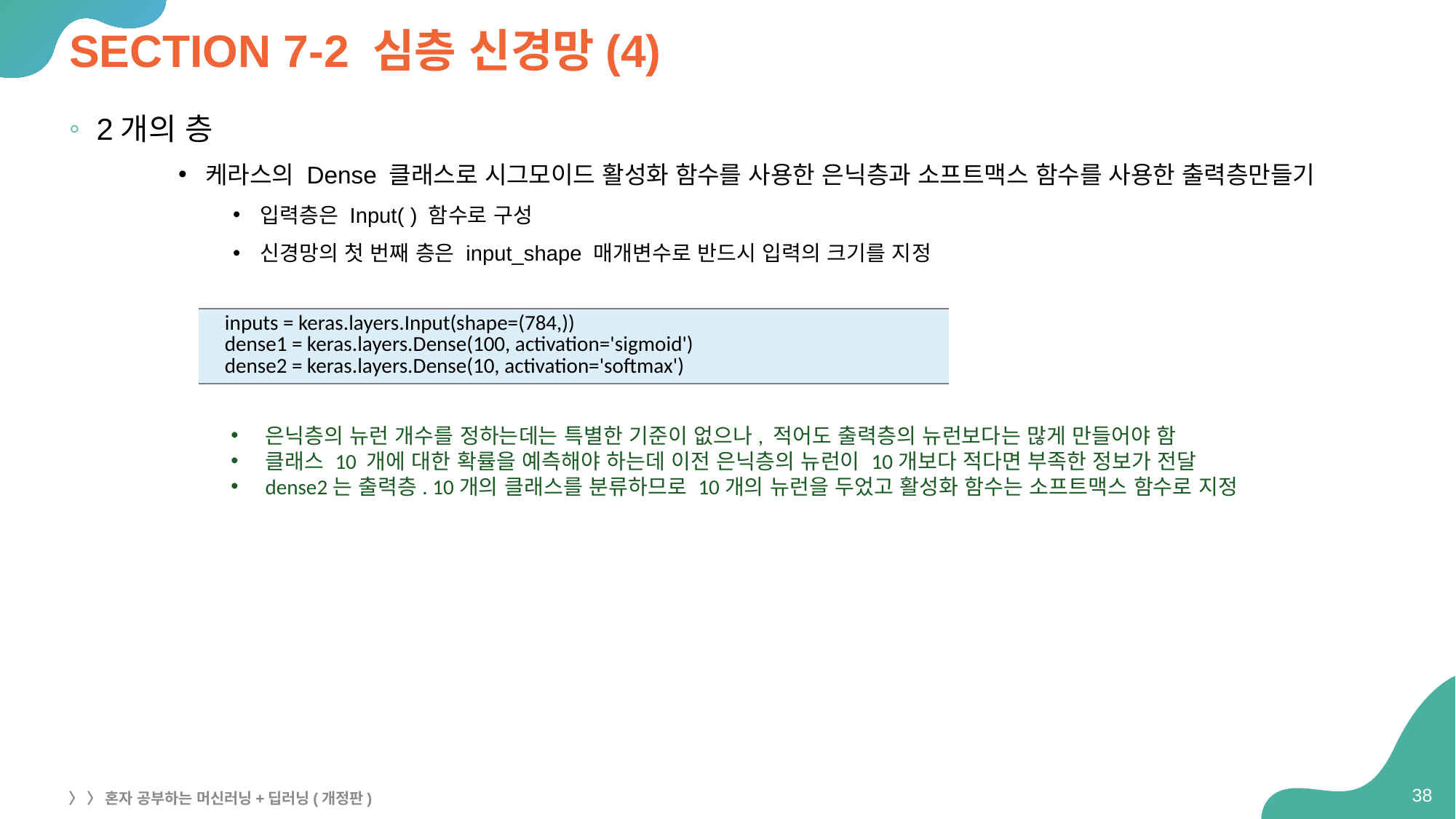

# SECTION 7-2 심층 신경망(4)
2개의 층
케라스의 Dense 클래스로 시그모이드 활성화 함수를 사용한 은닉층과 소프트맥스 함수를 사용한 출력층만들기
입력층은 Input( ) 함수로 구성
신경망의 첫 번째 층은 input_shape 매개변수로 반드시 입력의 크기를 지정
| inputs = keras.layers.Input(shape=(784,)) dense1 = keras.layers.Dense(100, activation='sigmoid') dense2 = keras.layers.Dense(10, activation='softmax') |
| --- |
은닉층의 뉴런 개수를 정하는데는 특별한 기준이 없으나, 적어도 출력층의 뉴런보다는 많게 만들어야 함
클래스 10 개에 대한 확률을 예측해야 하는데 이전 은닉층의 뉴런이 10개보다 적다면 부족한 정보가 전달
dense2는 출력층. 10개의 클래스를 분류하므로 10개의 뉴런을 두었고 활성화 함수는 소프트맥스 함수로 지정
38
〉 〉 혼자 공부하는 머신러닝+딥러닝(개정판)